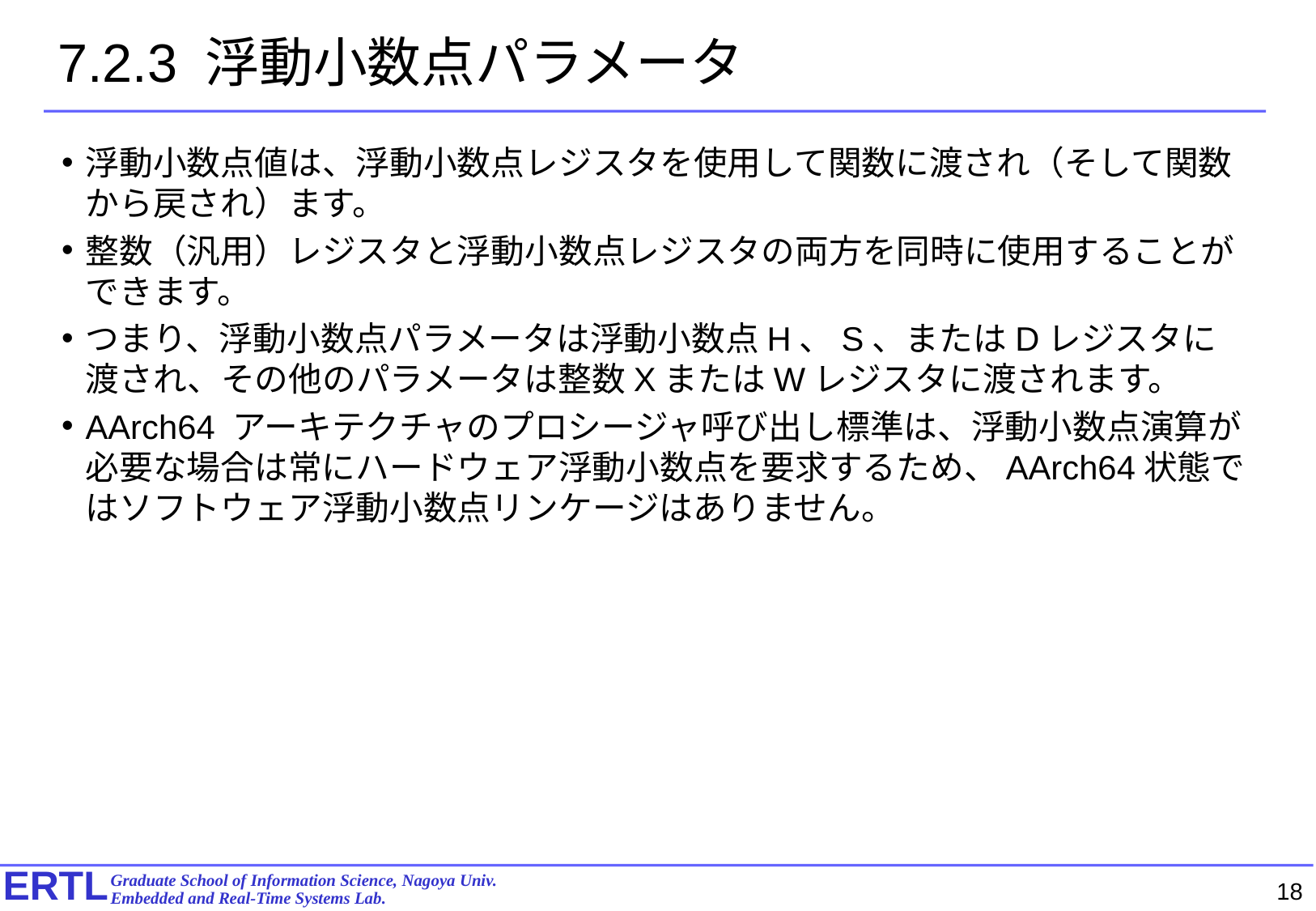

# 7.2.3 浮動小数点パラメータ
浮動小数点値は、浮動小数点レジスタを使用して関数に渡され（そして関数から戻され）ます。
整数（汎用）レジスタと浮動小数点レジスタの両方を同時に使用することができます。
つまり、浮動小数点パラメータは浮動小数点H、S、またはDレジスタに渡され、その他のパラメータは整数XまたはWレジスタに渡されます。
AArch64 アーキテクチャのプロシージャ呼び出し標準は、浮動小数点演算が必要な場合は常にハードウェア浮動小数点を要求するため、AArch64状態ではソフトウェア浮動小数点リンケージはありません。
18